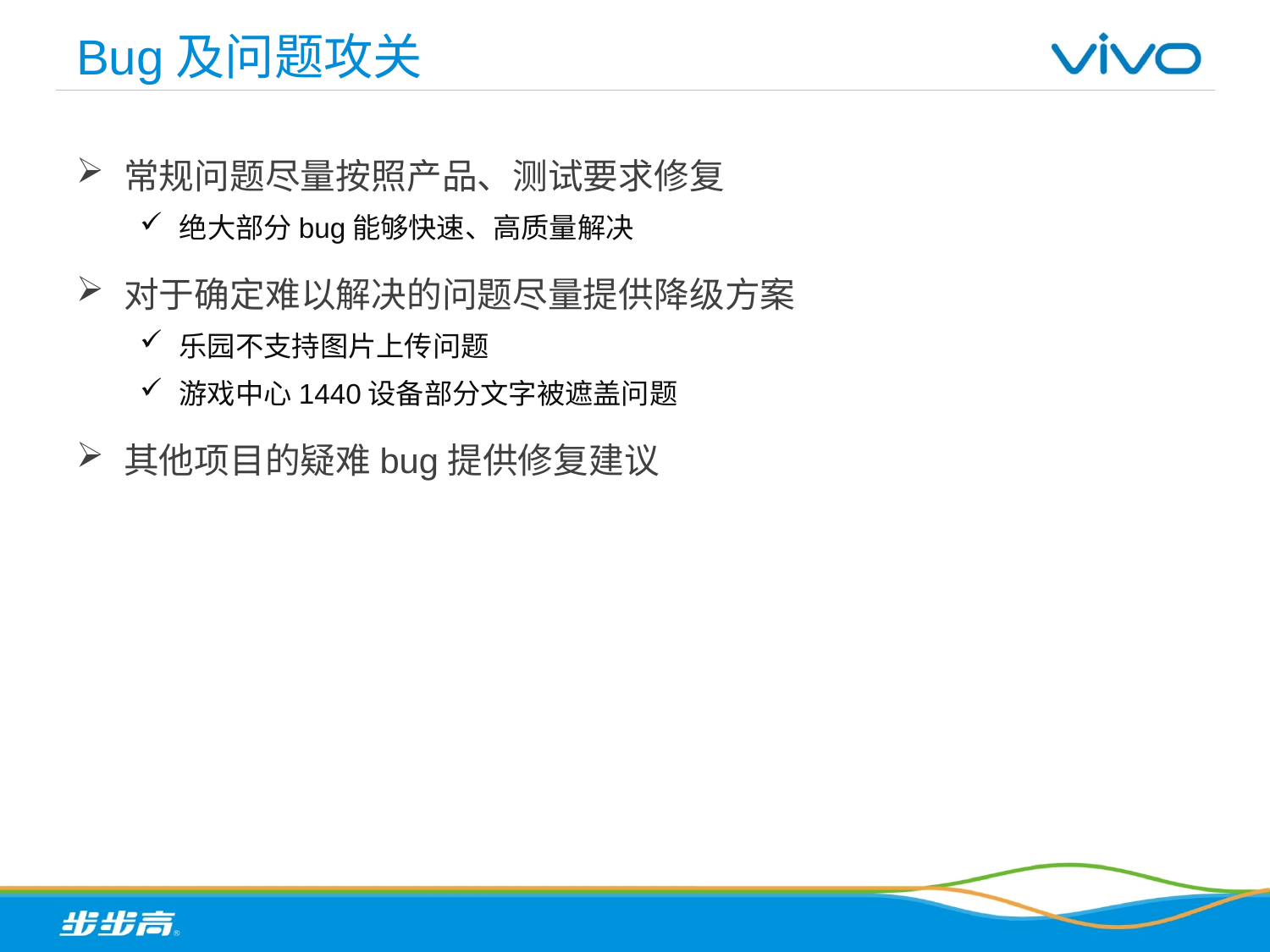

# Bug及问题攻关
常规问题尽量按照产品、测试要求修复
绝大部分bug能够快速、高质量解决
对于确定难以解决的问题尽量提供降级方案
乐园不支持图片上传问题
游戏中心1440设备部分文字被遮盖问题
其他项目的疑难bug提供修复建议